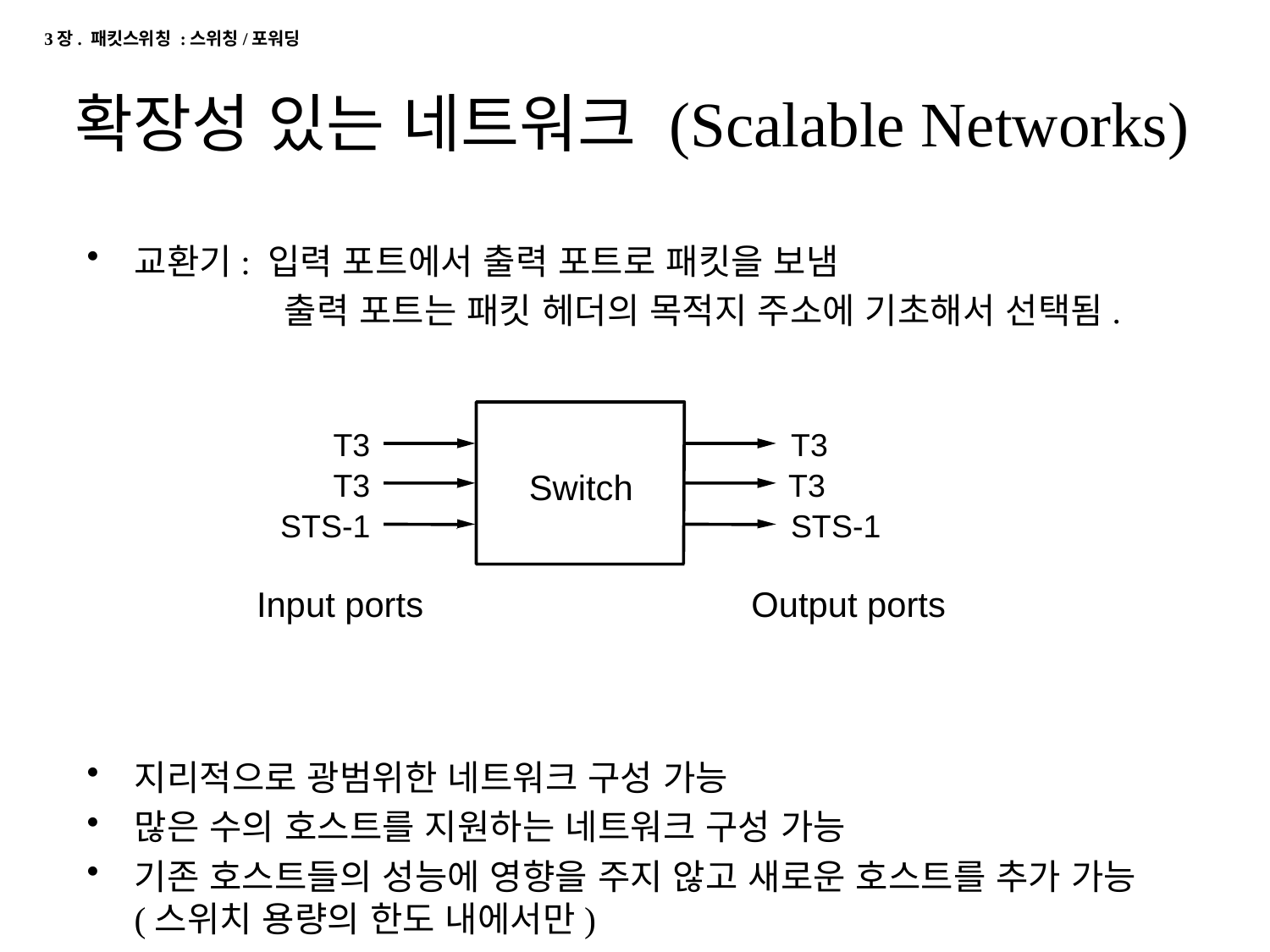

3장. 패킷스위칭 :스위칭/포워딩
# 확장성 있는 네트워크 (Scalable Networks)
교환기: 입력 포트에서 출력 포트로 패킷을 보냄
                   출력 포트는 패킷 헤더의 목적지 주소에 기초해서 선택됨.

지리적으로 광범위한 네트워크 구성 가능
많은 수의 호스트를 지원하는 네트워크 구성 가능
기존 호스트들의 성능에 영향을 주지 않고 새로운 호스트를 추가 가능 (스위치 용량의 한도 내에서만)

T3
T3

T3
Switch
T3

STS-1
STS-1

Input ports
Output ports